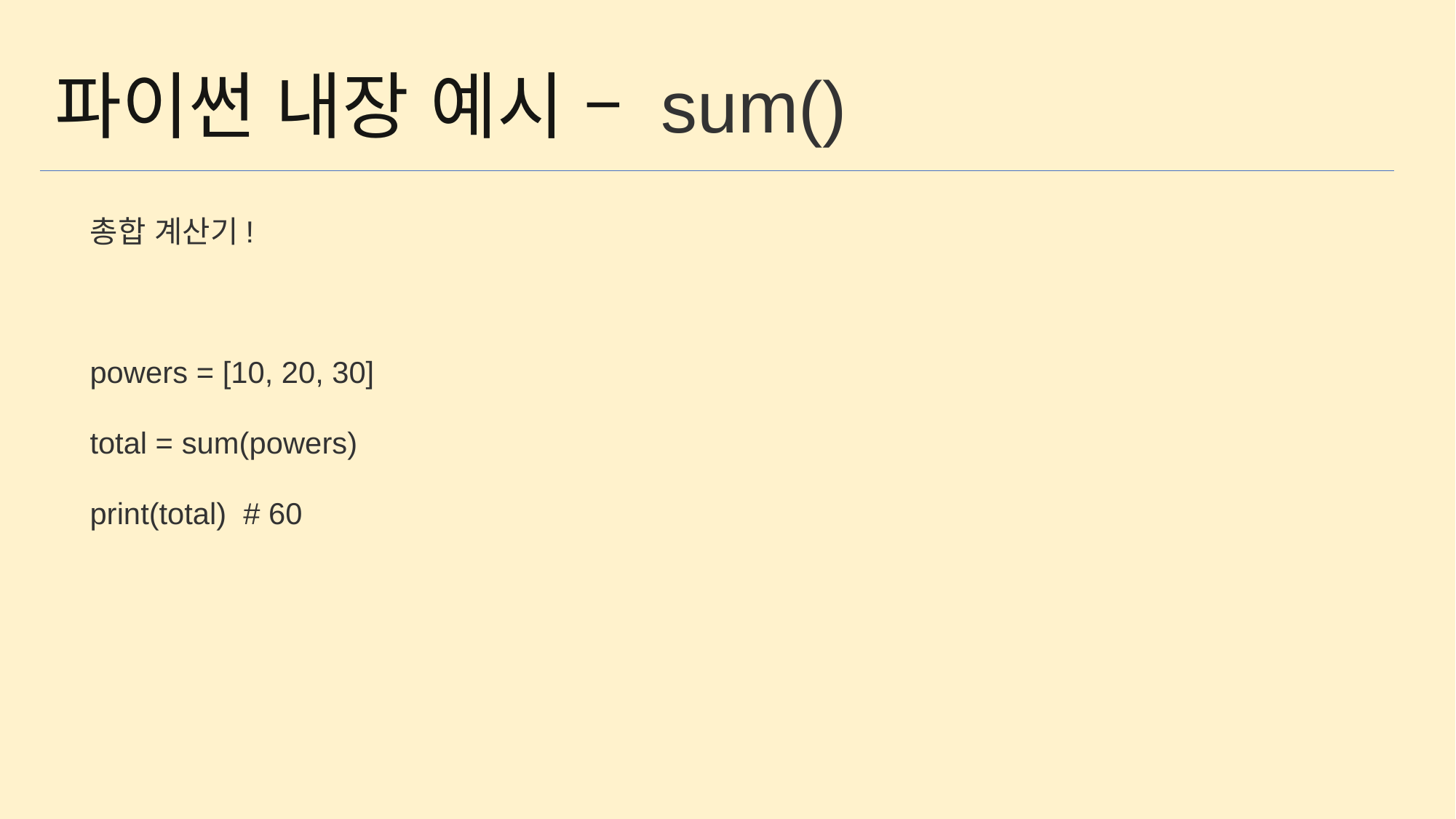

파이썬 내장 예시 – sum()
총합 계산기!

powers = [10, 20, 30]
total = sum(powers)
print(total)  # 60